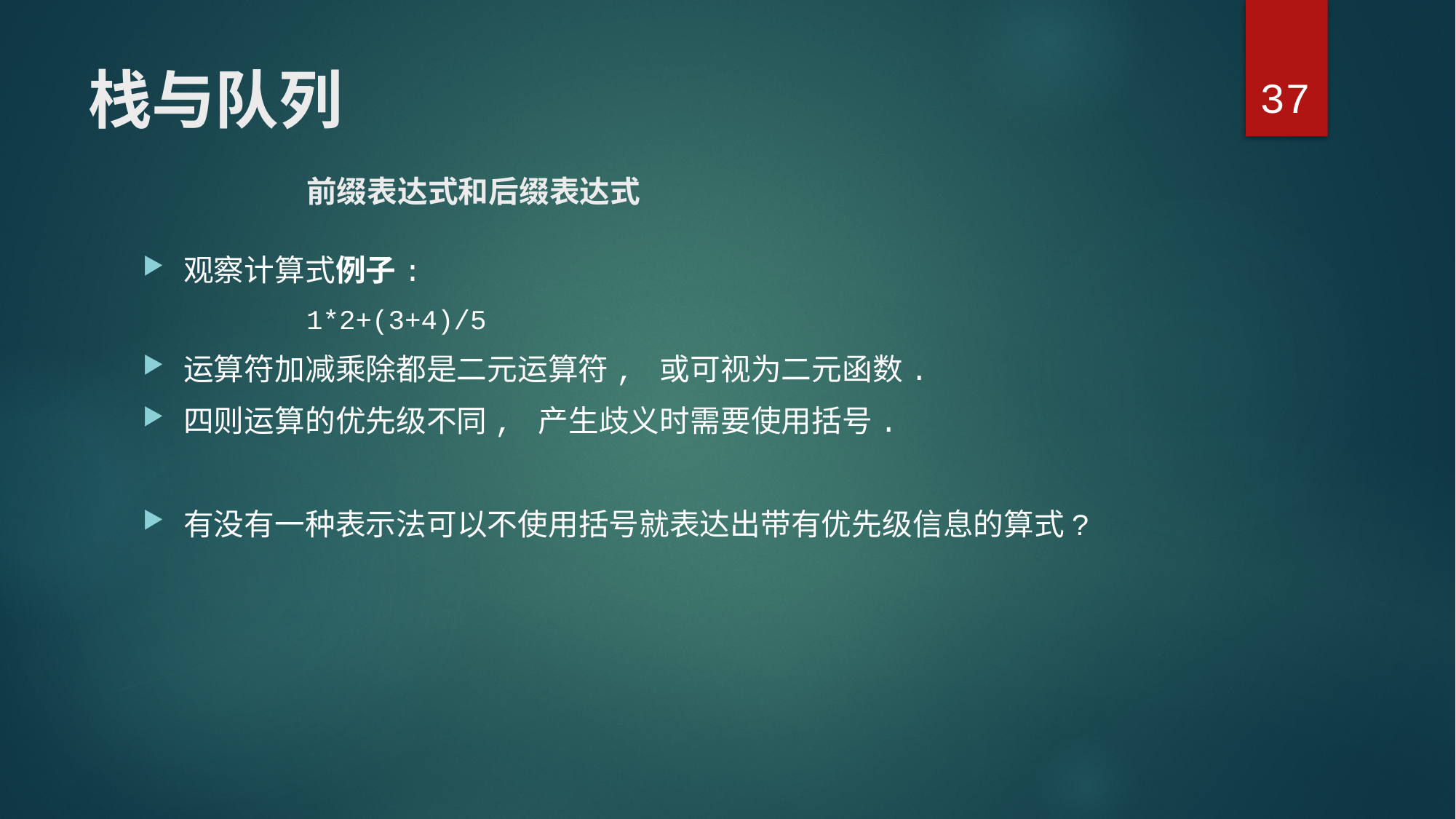

37
# 栈与队列 前缀表达式和后缀表达式
观察计算式例子:
	1*2+(3+4)/5
运算符加减乘除都是二元运算符, 或可视为二元函数.
四则运算的优先级不同, 产生歧义时需要使用括号.

有没有一种表示法可以不使用括号就表达出带有优先级信息的算式?